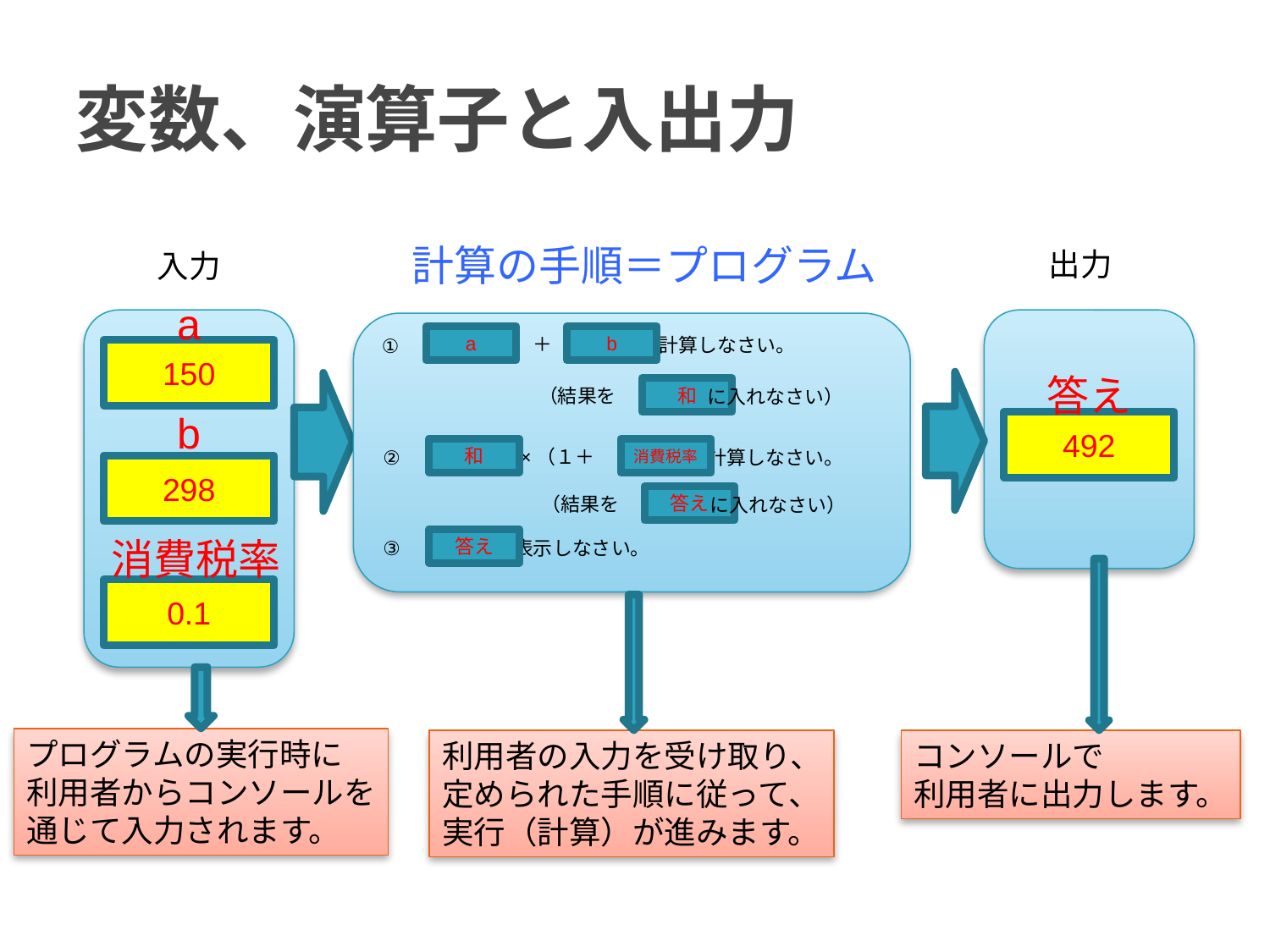

# 変数、演算子と入出力
計算の手順＝プログラム
出力
入力
a

a
b
＋
を計算しなさい。
①
（結果を
和
に入れなさい）
×（１＋
和
消費税率
②
）を計算しなさい。
（結果を
答え
に入れなさい）
答え
③
を表示しなさい。
150
答え

b
492
298
消費税率

0.1

プログラムの実行時に
利用者からコンソールを
通じて入力されます。
利用者の入力を受け取り、
定められた手順に従って、
実行（計算）が進みます。
コンソールで
利用者に出力します。